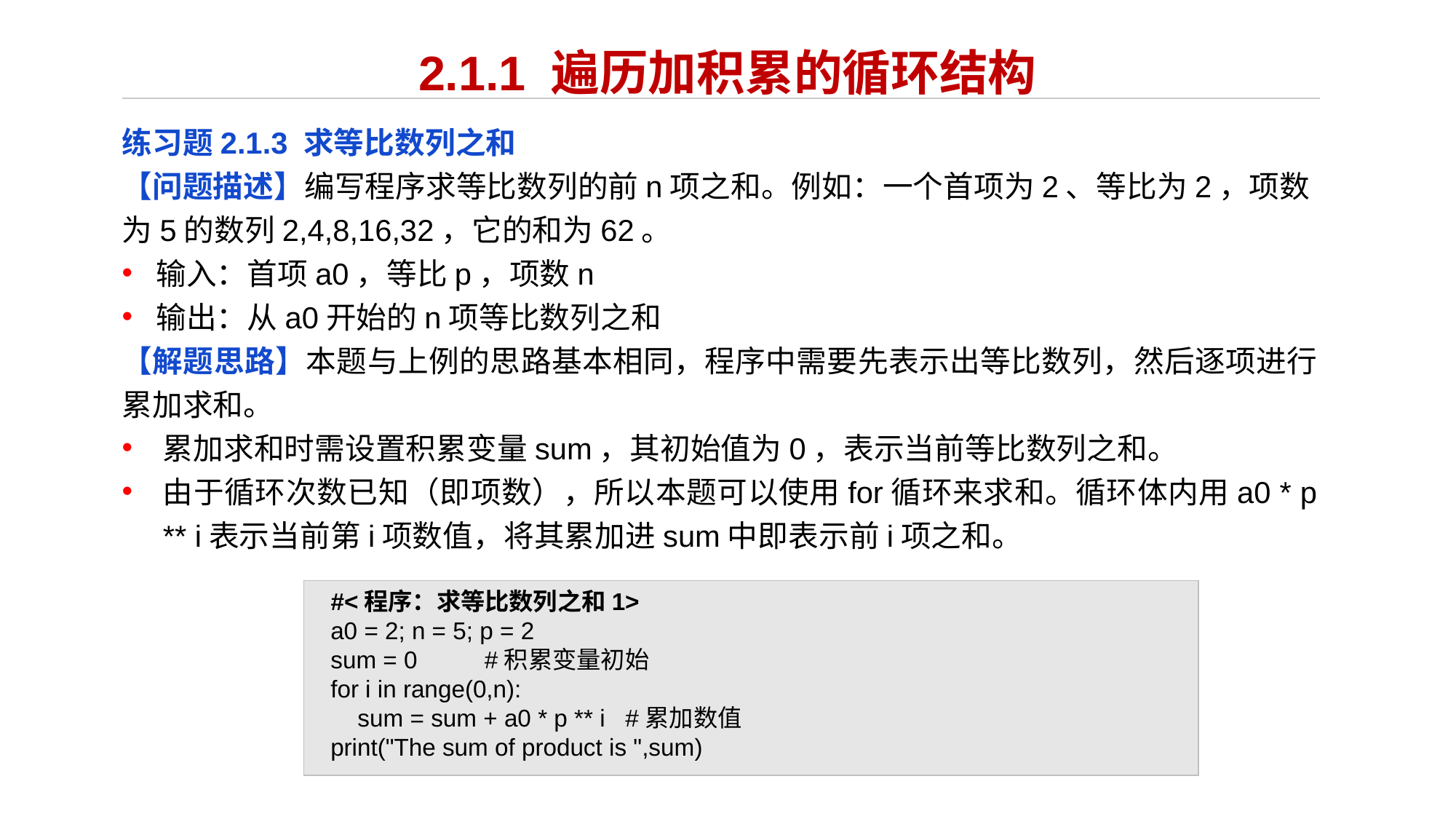

# 2.1.1 遍历加积累的循环结构
练习题2.1.3 求等比数列之和
【问题描述】编写程序求等比数列的前n项之和。例如：一个首项为2、等比为2，项数为5的数列2,4,8,16,32，它的和为62。
输入：首项a0，等比p，项数n
输出：从a0开始的n项等比数列之和
【解题思路】本题与上例的思路基本相同，程序中需要先表示出等比数列，然后逐项进行累加求和。
累加求和时需设置积累变量sum，其初始值为0，表示当前等比数列之和。
由于循环次数已知（即项数），所以本题可以使用for循环来求和。循环体内用a0 * p ** i表示当前第i项数值，将其累加进sum中即表示前i项之和。
#<程序：求等比数列之和1>
a0 = 2; n = 5; p = 2
sum = 0          #积累变量初始
for i in range(0,n):
    sum = sum + a0 * p ** i   #累加数值
print("The sum of product is ",sum)